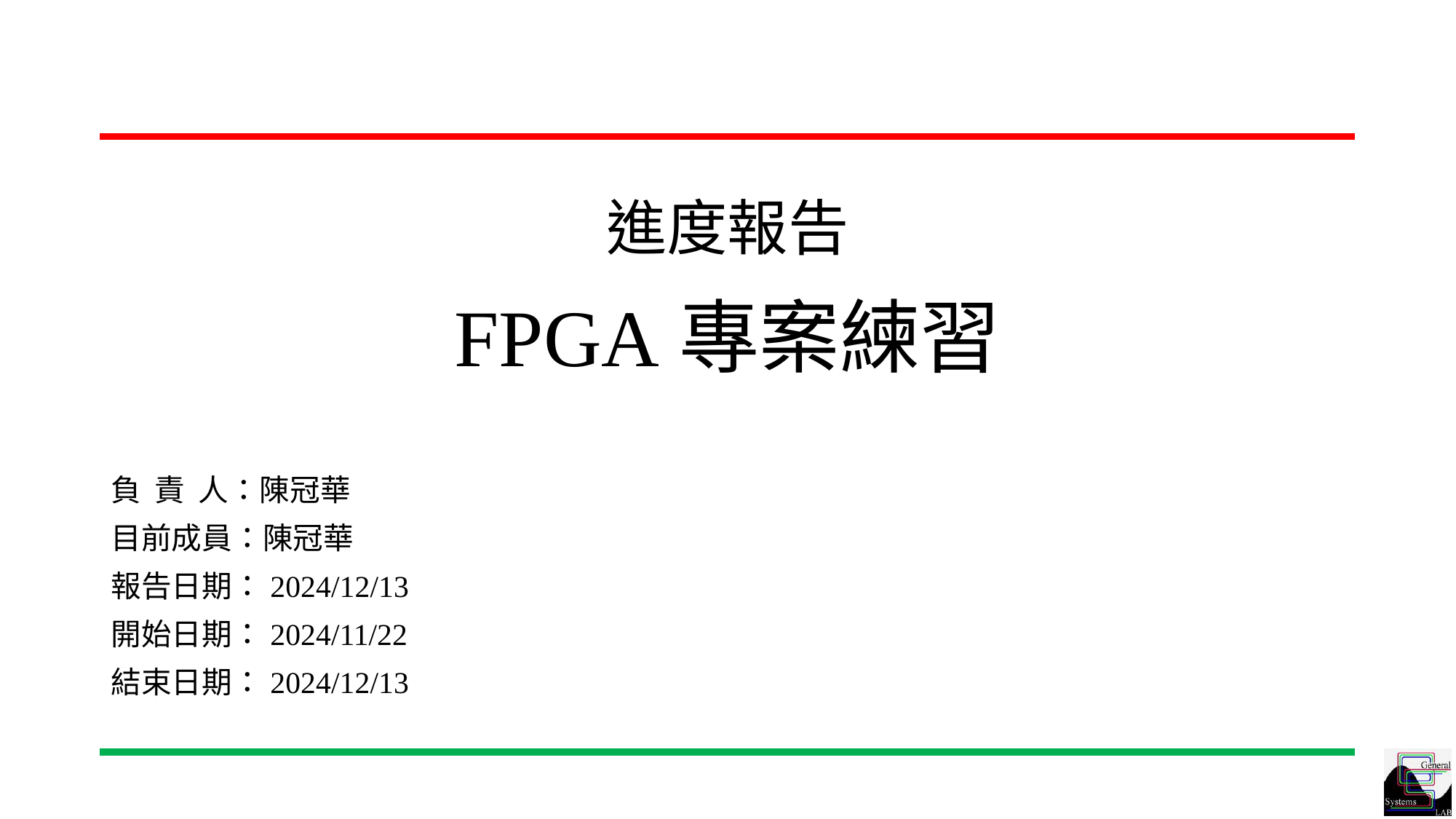

# 進度報告 FPGA專案練習
負  責  人：陳冠華
目前成員：陳冠華
報告日期：2024/12/13
開始日期：2024/11/22
結束日期：2024/12/13